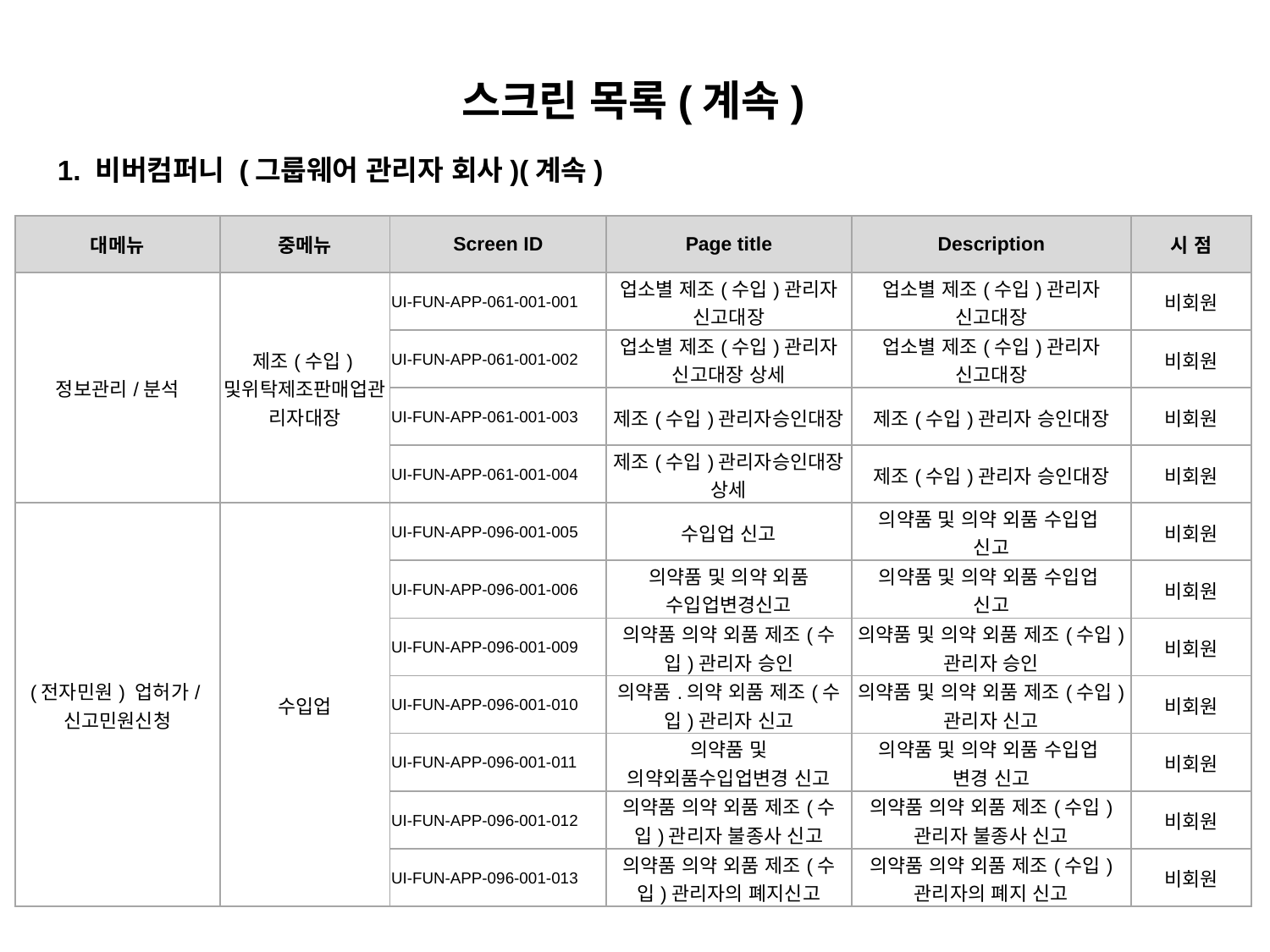

스크린 목록(계속)
1. 비버컴퍼니 (그룹웨어 관리자 회사)(계속)
| 대메뉴 | 중메뉴 | Screen ID | Page title | Description | 시 점 |
| --- | --- | --- | --- | --- | --- |
| 정보관리/분석 | 제조(수입)및위탁제조판매업관리자대장 | UI-FUN-APP-061-001-001 | 업소별 제조(수입)관리자 신고대장 | 업소별 제조(수입)관리자 신고대장 | 비회원 |
|  |  | UI-FUN-APP-061-001-002 | 업소별 제조(수입)관리자 신고대장 상세 | 업소별 제조(수입)관리자 신고대장 | 비회원 |
|  |  | UI-FUN-APP-061-001-003 | 제조(수입)관리자승인대장 | 제조(수입)관리자 승인대장 | 비회원 |
|  |  | UI-FUN-APP-061-001-004 | 제조(수입)관리자승인대장 상세 | 제조(수입)관리자 승인대장 | 비회원 |
| (전자민원) 업허가/신고민원신청 | 수입업 | UI-FUN-APP-096-001-005 | 수입업 신고 | 의약품 및 의약 외품 수입업 신고 | 비회원 |
|  |  | UI-FUN-APP-096-001-006 | 의약품 및 의약 외품 수입업변경신고 | 의약품 및 의약 외품 수입업 신고 | 비회원 |
|  |  | UI-FUN-APP-096-001-009 | 의약품 의약 외품 제조(수입)관리자 승인 | 의약품 및 의약 외품 제조(수입) 관리자 승인 | 비회원 |
|  |  | UI-FUN-APP-096-001-010 | 의약품.의약 외품 제조(수입)관리자 신고 | 의약품 및 의약 외품 제조(수입) 관리자 신고 | 비회원 |
|  |  | UI-FUN-APP-096-001-011 | 의약품 및 의약외품수입업변경 신고 | 의약품 및 의약 외품 수입업 변경 신고 | 비회원 |
|  |  | UI-FUN-APP-096-001-012 | 의약품 의약 외품 제조(수입)관리자 불종사 신고 | 의약품 의약 외품 제조(수입) 관리자 불종사 신고 | 비회원 |
|  |  | UI-FUN-APP-096-001-013 | 의약품 의약 외품 제조(수입)관리자의 폐지신고 | 의약품 의약 외품 제조(수입) 관리자의 폐지 신고 | 비회원 |